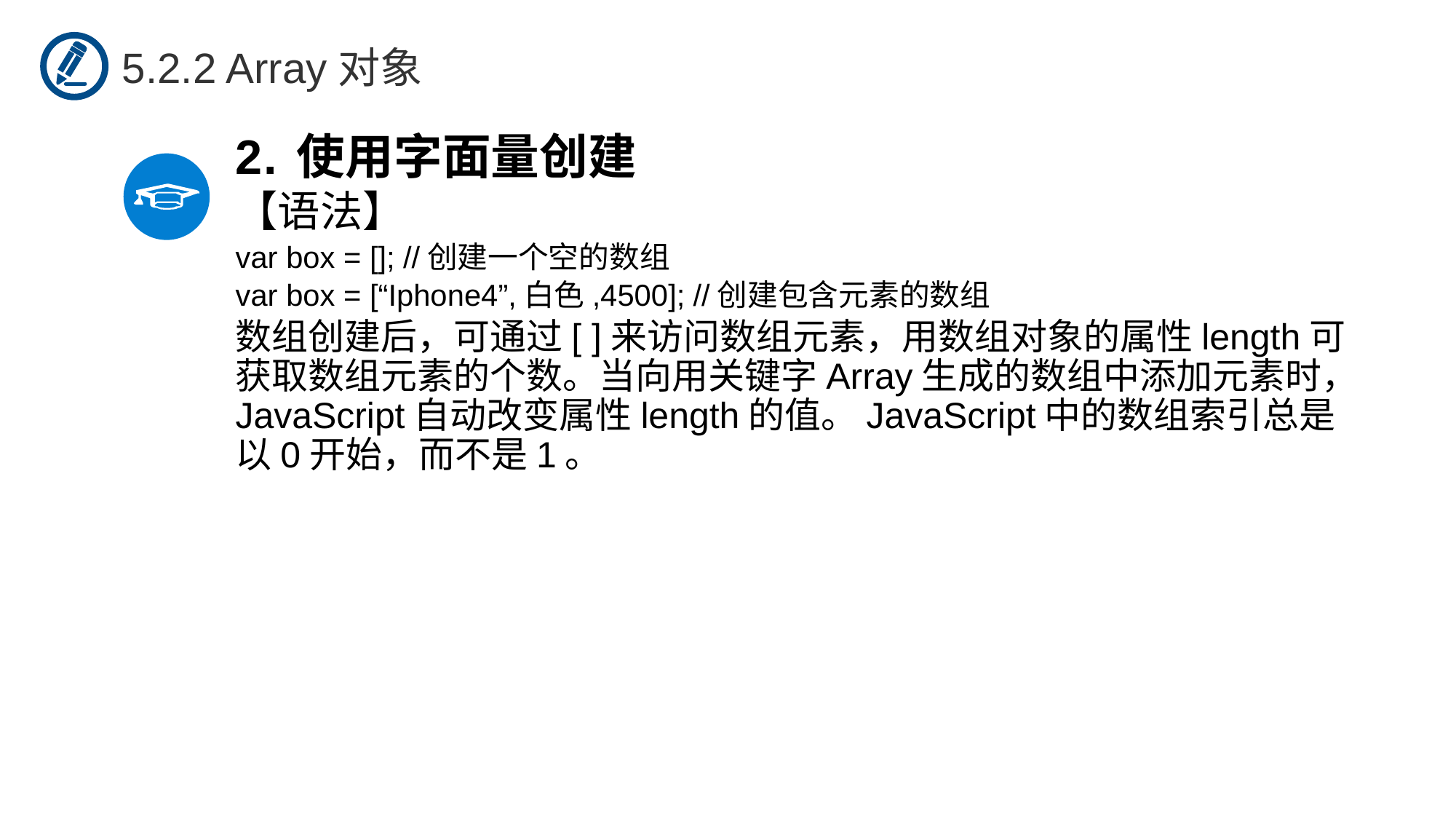

5.2.2 Array对象
使用字面量创建
【语法】
var box = []; //创建一个空的数组
var box = [“Iphone4”,白色,4500]; //创建包含元素的数组
数组创建后，可通过[ ]来访问数组元素，用数组对象的属性length可获取数组元素的个数。当向用关键字Array生成的数组中添加元素时，JavaScript自动改变属性length的值。JavaScript中的数组索引总是以0开始，而不是1。